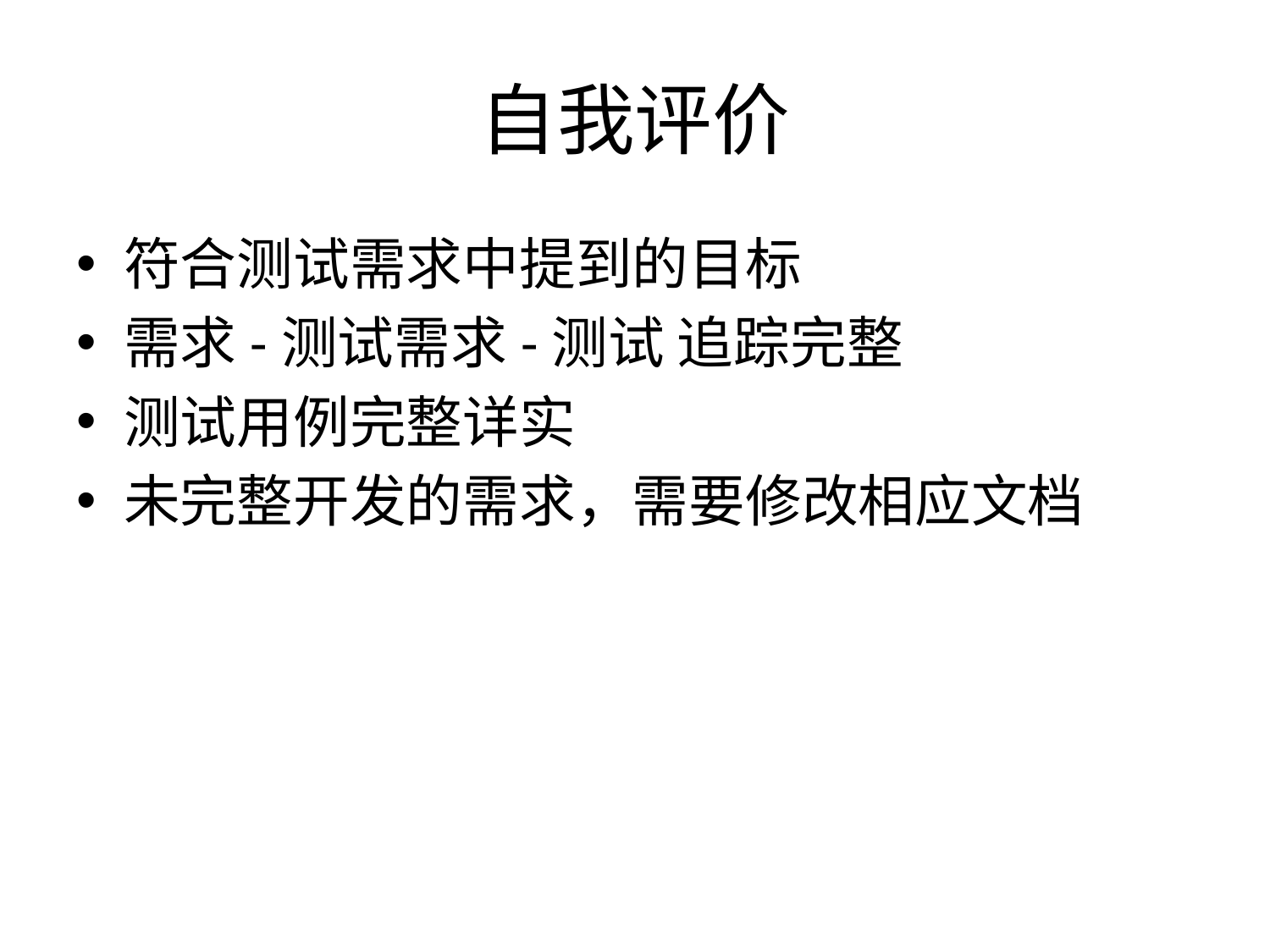

# 自我评价
符合测试需求中提到的目标
需求-测试需求-测试 追踪完整
测试用例完整详实
未完整开发的需求，需要修改相应文档